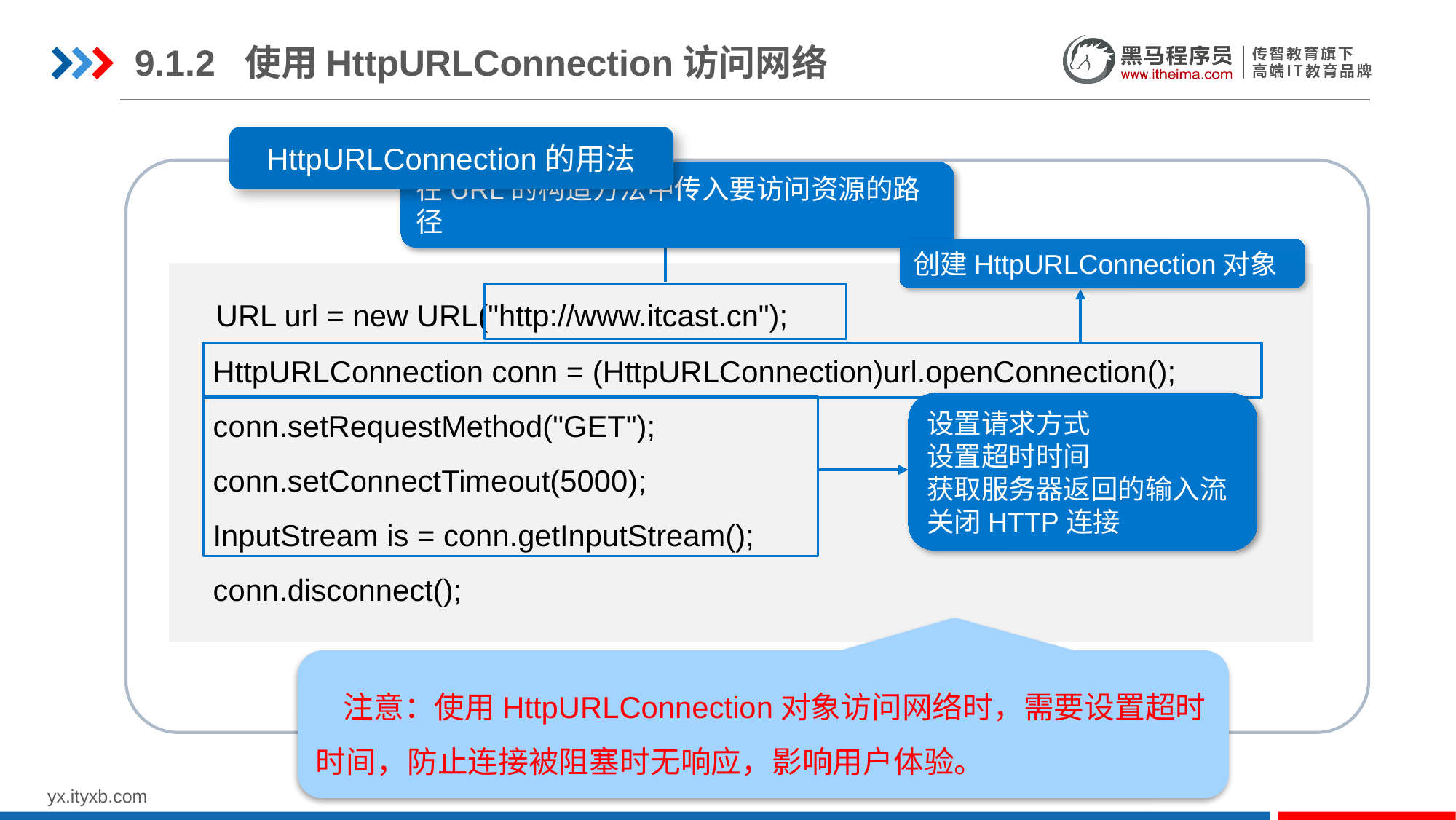

9.1.2  使用HttpURLConnection访问网络
HttpURLConnection的用法

在URL的构造方法中传入要访问资源的路径
创建HttpURLConnection对象
    URL url = new URL("http://www.itcast.cn");
    HttpURLConnection conn = (HttpURLConnection)url.openConnection();
    conn.setRequestMethod("GET");
    conn.setConnectTimeout(5000);
    InputStream is = conn.getInputStream();
    conn.disconnect();

设置请求方式
设置超时时间
获取服务器返回的输入流
关闭HTTP连接

   注意：使用HttpURLConnection对象访问网络时，需要设置超时时间，防止连接被阻塞时无响应，影响用户体验。